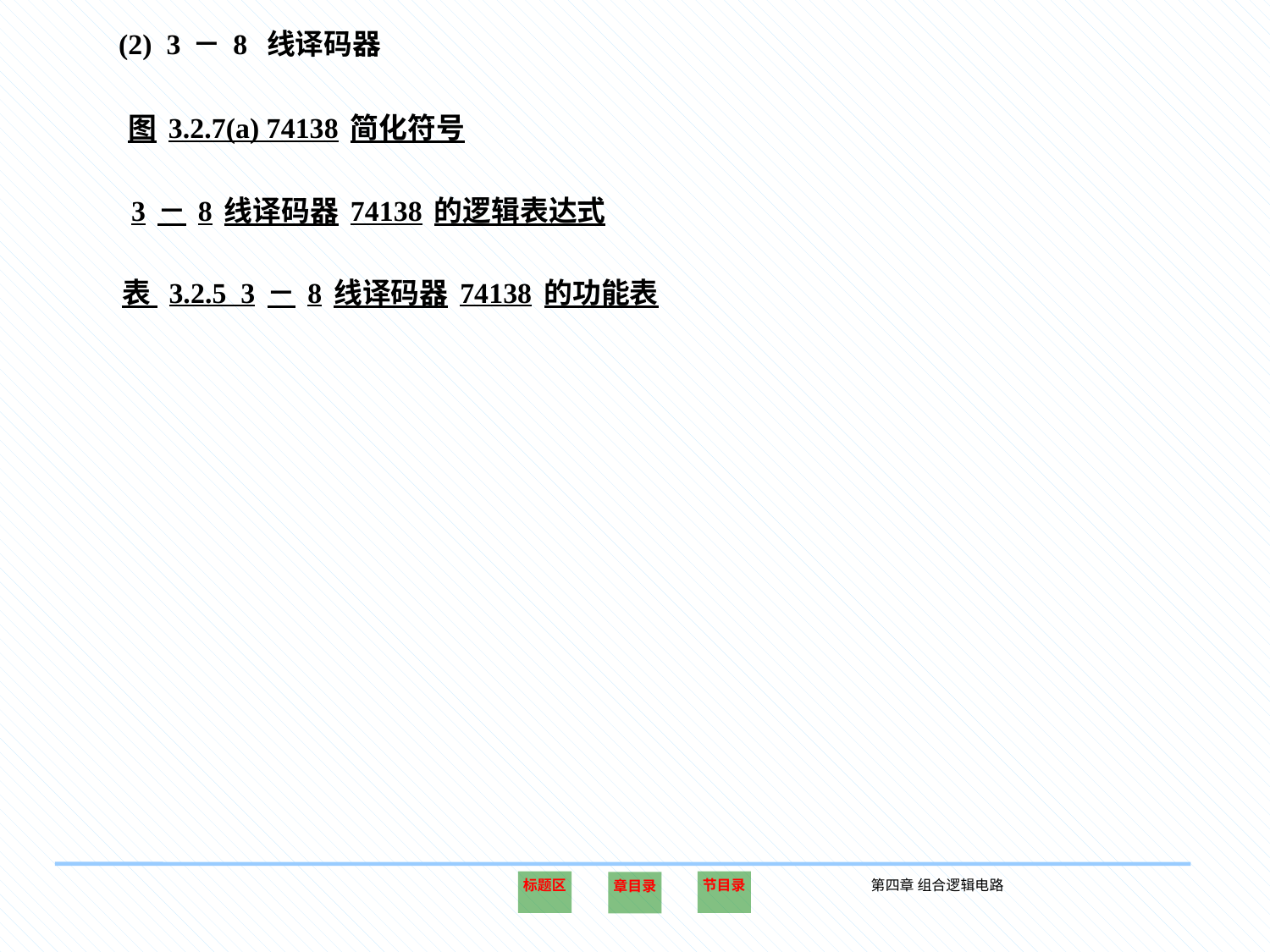

(2)  3－8 线译码器
图3.2.7(a) 74138简化符号
3－8线译码器74138的逻辑表达式
表 3.2.5  3－8线译码器74138的功能表
16
标题区
节目录
第四章 组合逻辑电路